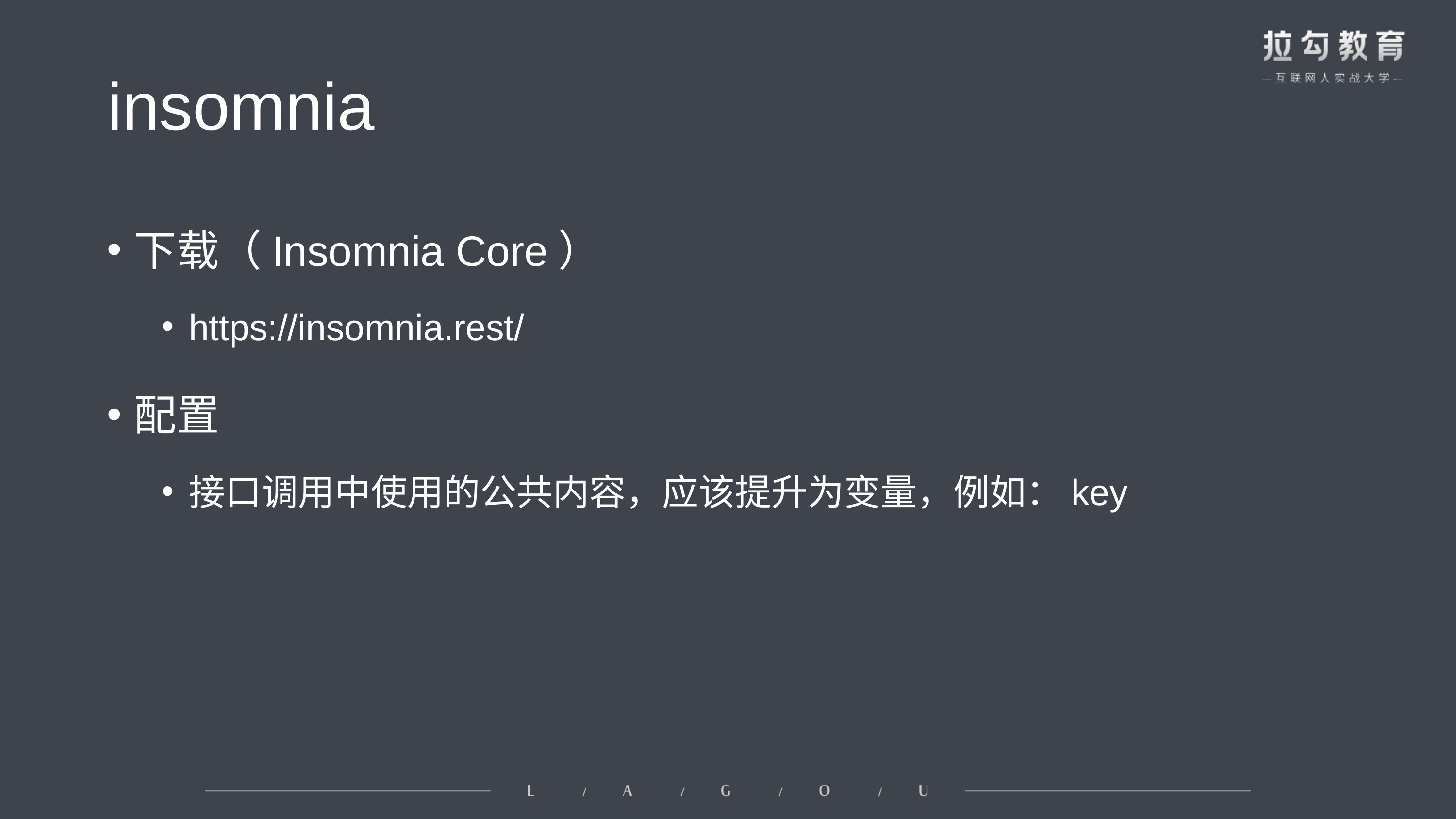

# insomnia
下载（Insomnia Core）
https://insomnia.rest/
配置
接口调用中使用的公共内容，应该提升为变量，例如：key